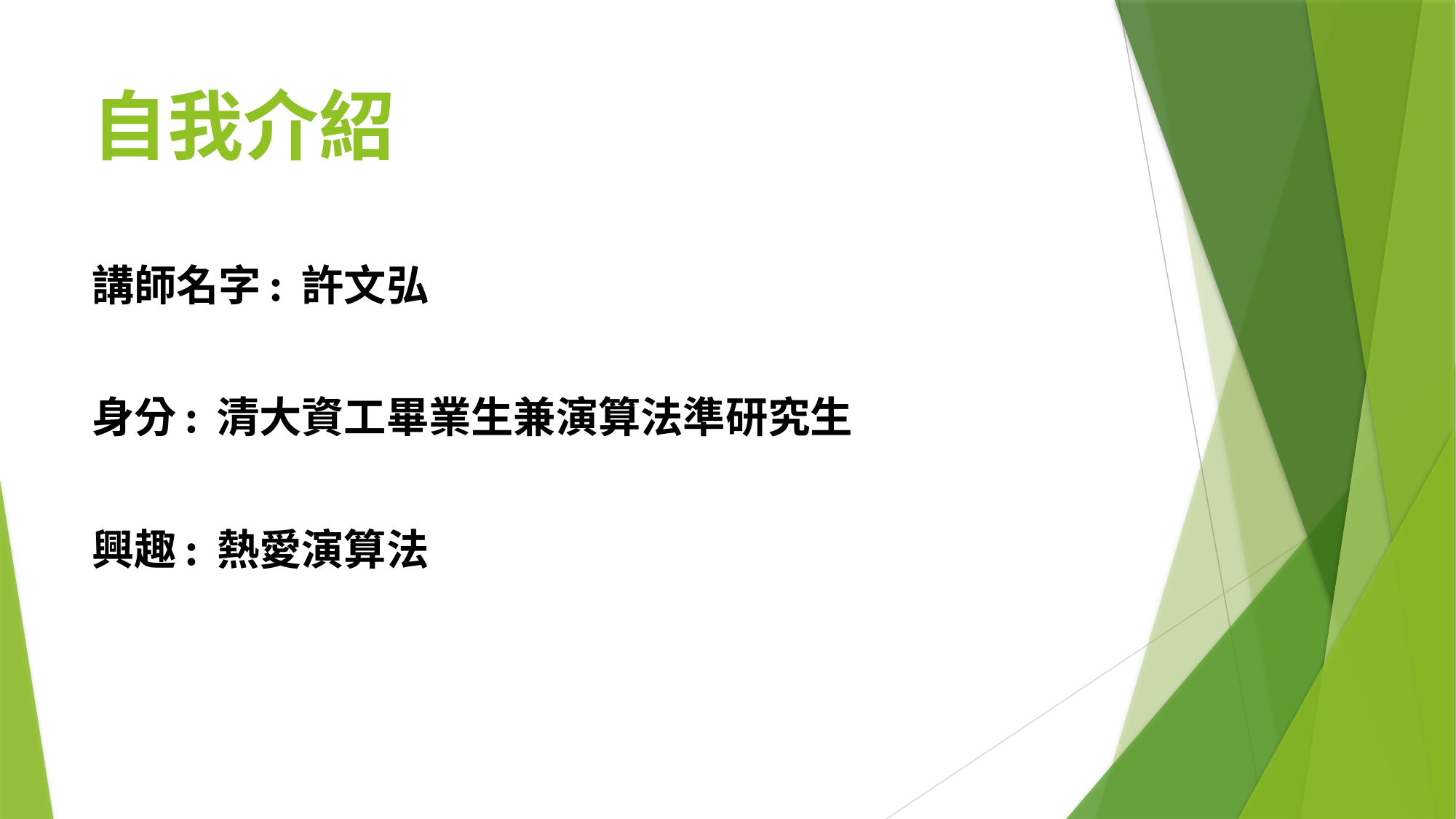

# 自我介紹
講師名字: 許文弘

身分: 清大資工畢業生兼演算法準研究生

興趣: 熱愛演算法